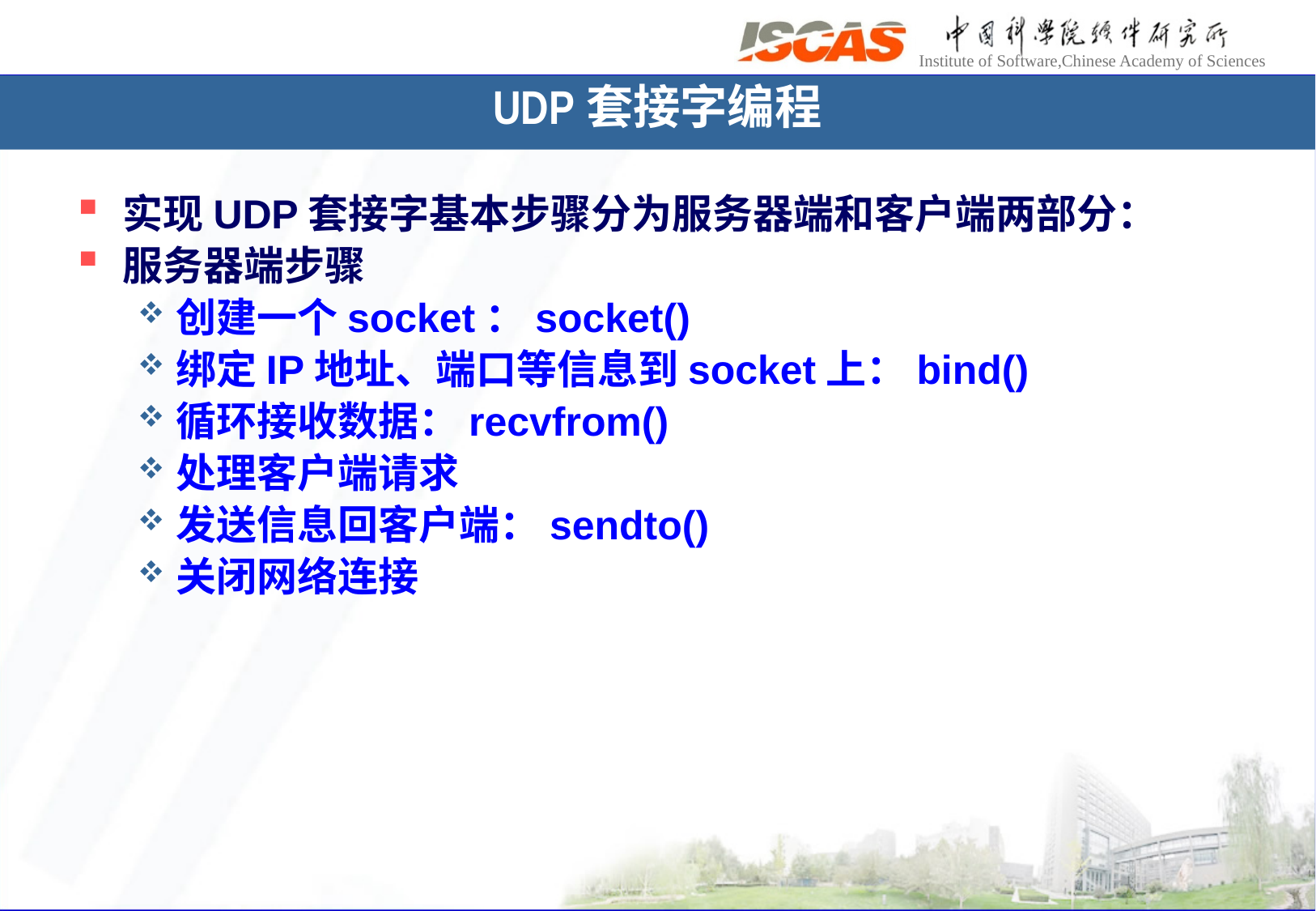

# UDP套接字编程
实现UDP套接字基本步骤分为服务器端和客户端两部分：
服务器端步骤
创建一个socket：socket()
绑定IP地址、端口等信息到socket上：bind()
循环接收数据：recvfrom()
处理客户端请求
发送信息回客户端：sendto()
关闭网络连接